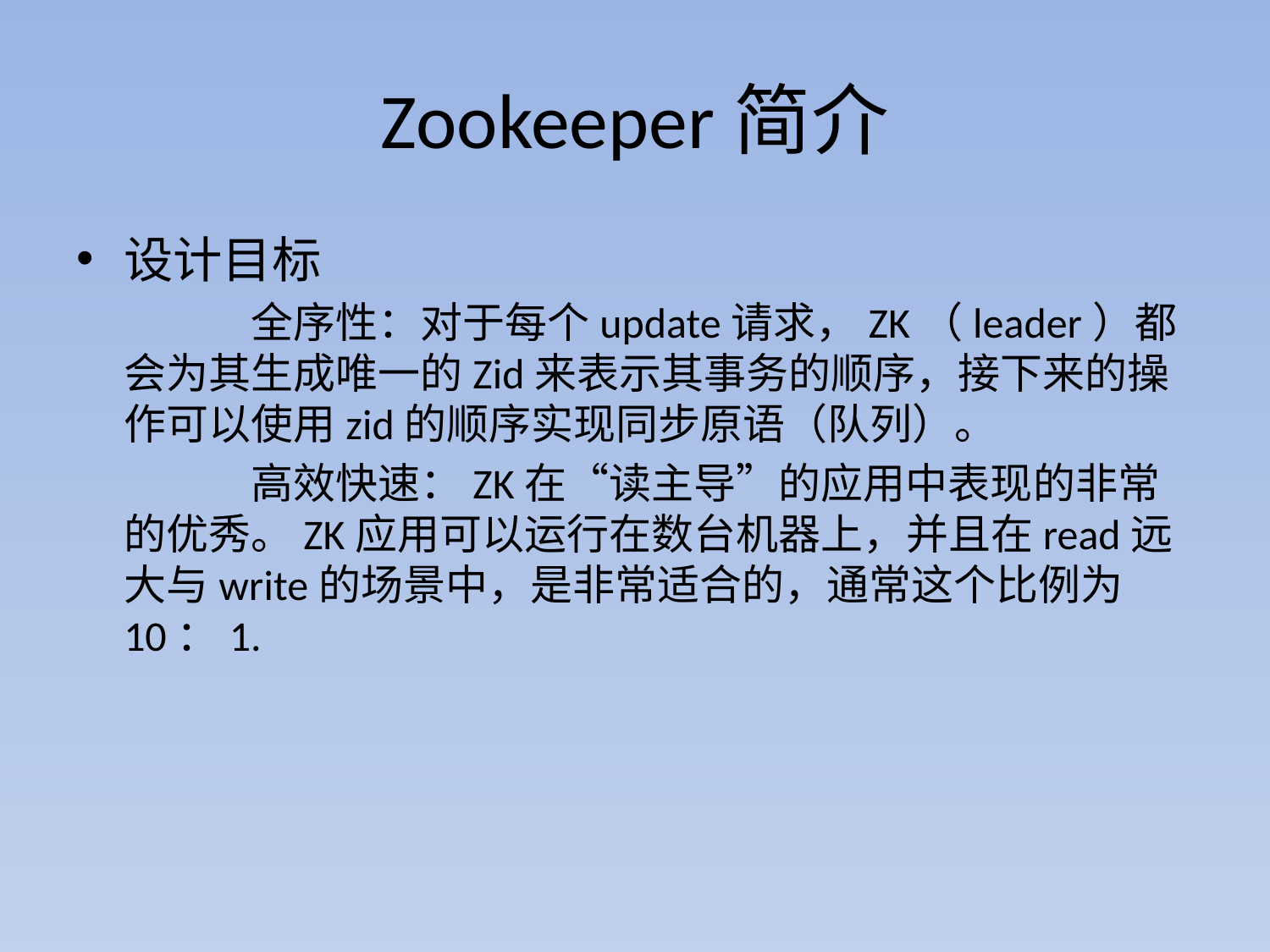

# Zookeeper简介
设计目标
		全序性：对于每个update请求，ZK（leader）都会为其生成唯一的Zid来表示其事务的顺序，接下来的操作可以使用zid的顺序实现同步原语（队列）。
		高效快速：ZK在“读主导”的应用中表现的非常的优秀。ZK应用可以运行在数台机器上，并且在read远大与write的场景中，是非常适合的，通常这个比例为10：1.